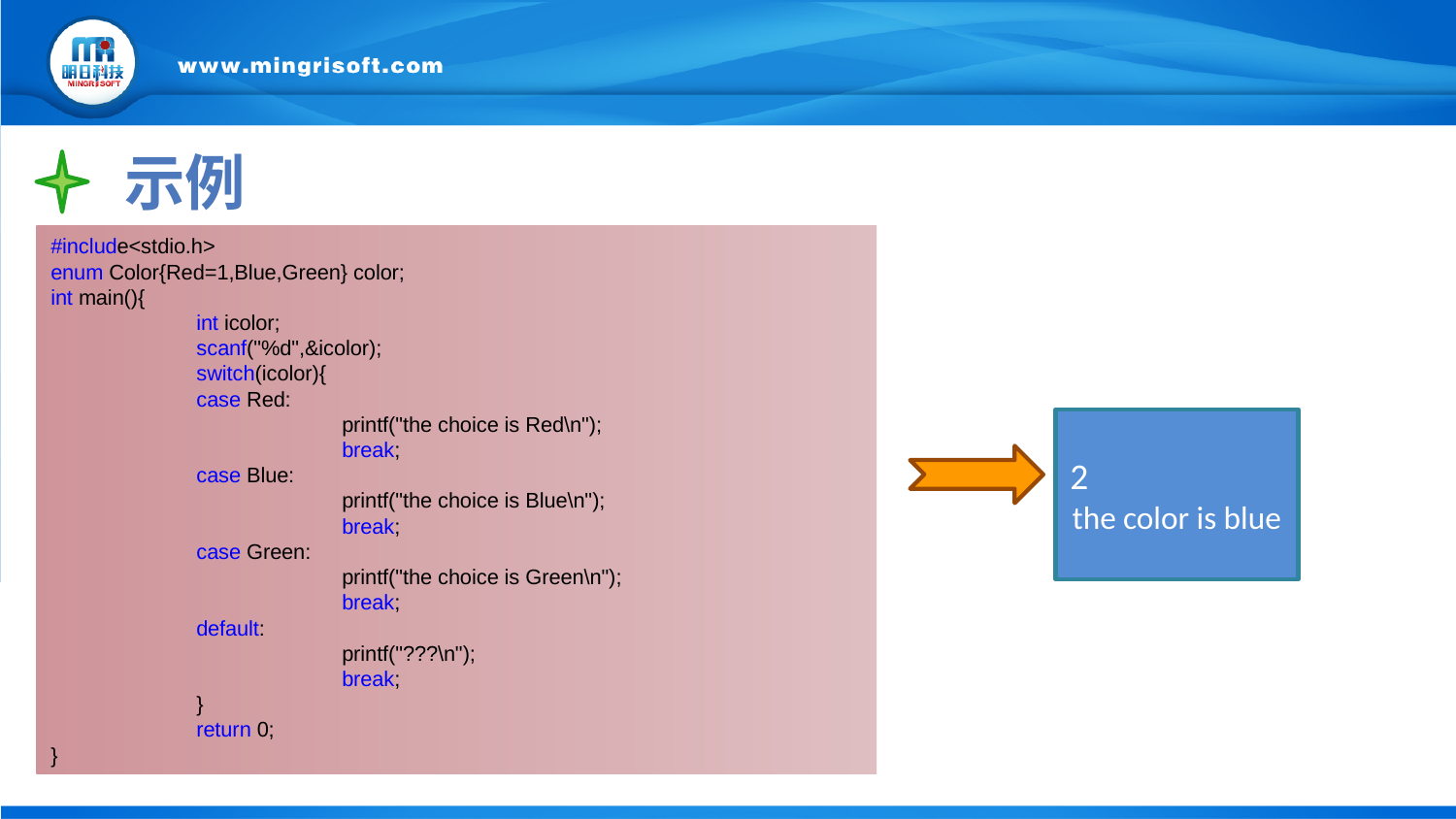

示例

#include<stdio.h>
enum Color{Red=1,Blue,Green} color;
int main(){
	int icolor;
	scanf("%d",&icolor);
	switch(icolor){
	case Red:
		printf("the choice is Red\n");
		break;
	case Blue:
		printf("the choice is Blue\n");
		break;
	case Green:
		printf("the choice is Green\n");
		break;
	default:
		printf("???\n");
		break;
	}
	return 0;
}
2
the color is blue